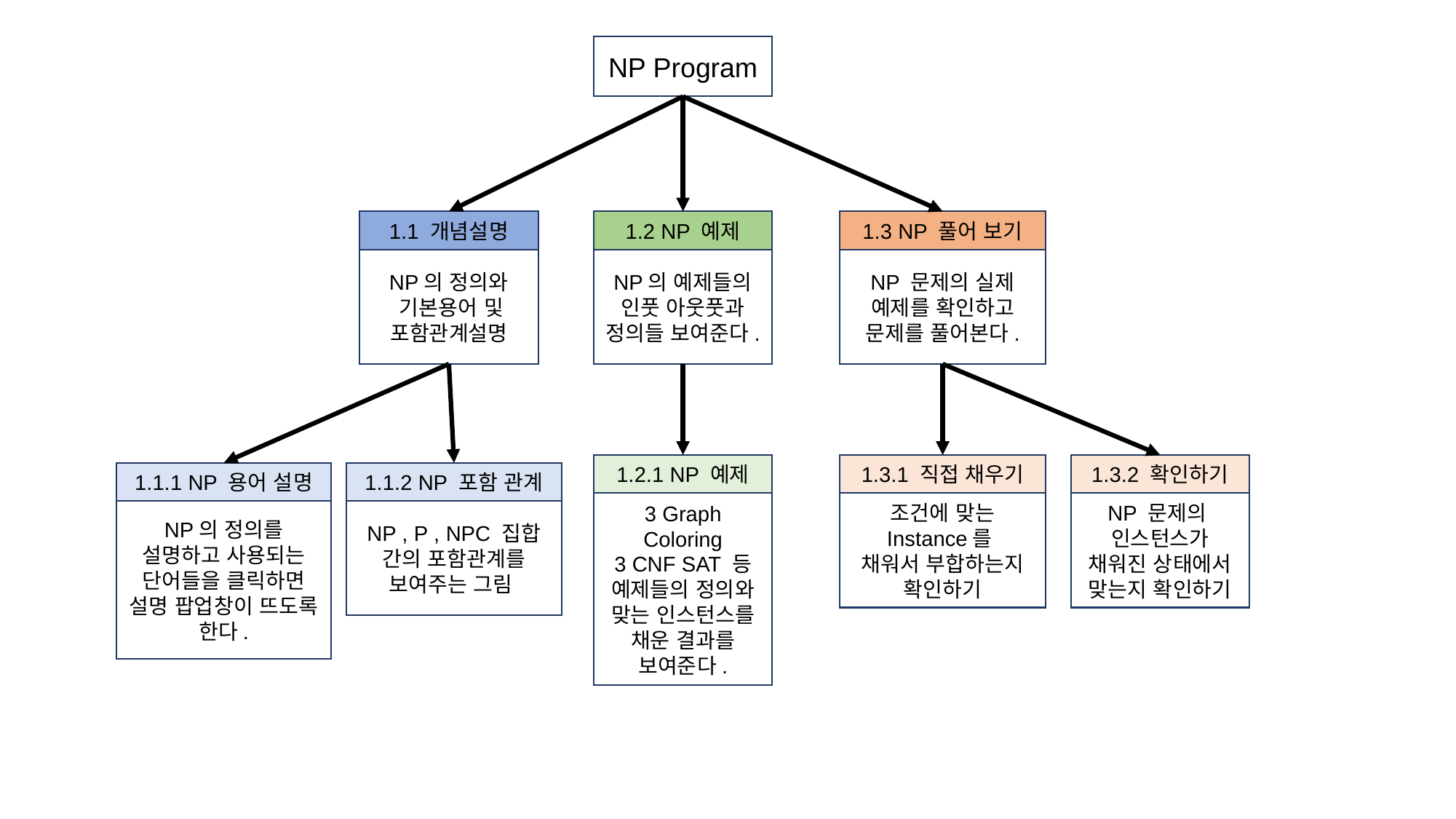

NP Program
1.1 개념설명
NP의 정의와
 기본용어 및
포함관계설명
1.2 NP 예제
NP의 예제들의 인풋 아웃풋과 정의들 보여준다.
1.3 NP 풀어 보기
NP 문제의 실제 예제를 확인하고 문제를 풀어본다.
1.3.1 직접 채우기
조건에 맞는 Instance를
채워서 부합하는지 확인하기
1.3.2 확인하기
NP 문제의
인스턴스가 채워진 상태에서 맞는지 확인하기
1.2.1 NP 예제
3 Graph Coloring
3 CNF SAT 등
예제들의 정의와 맞는 인스턴스를 채운 결과를 보여준다.
1.1.1 NP 용어 설명
NP의 정의를 설명하고 사용되는 단어들을 클릭하면 설명 팝업창이 뜨도록 한다.
1.1.2 NP 포함 관계
NP , P , NPC 집합 간의 포함관계를 보여주는 그림